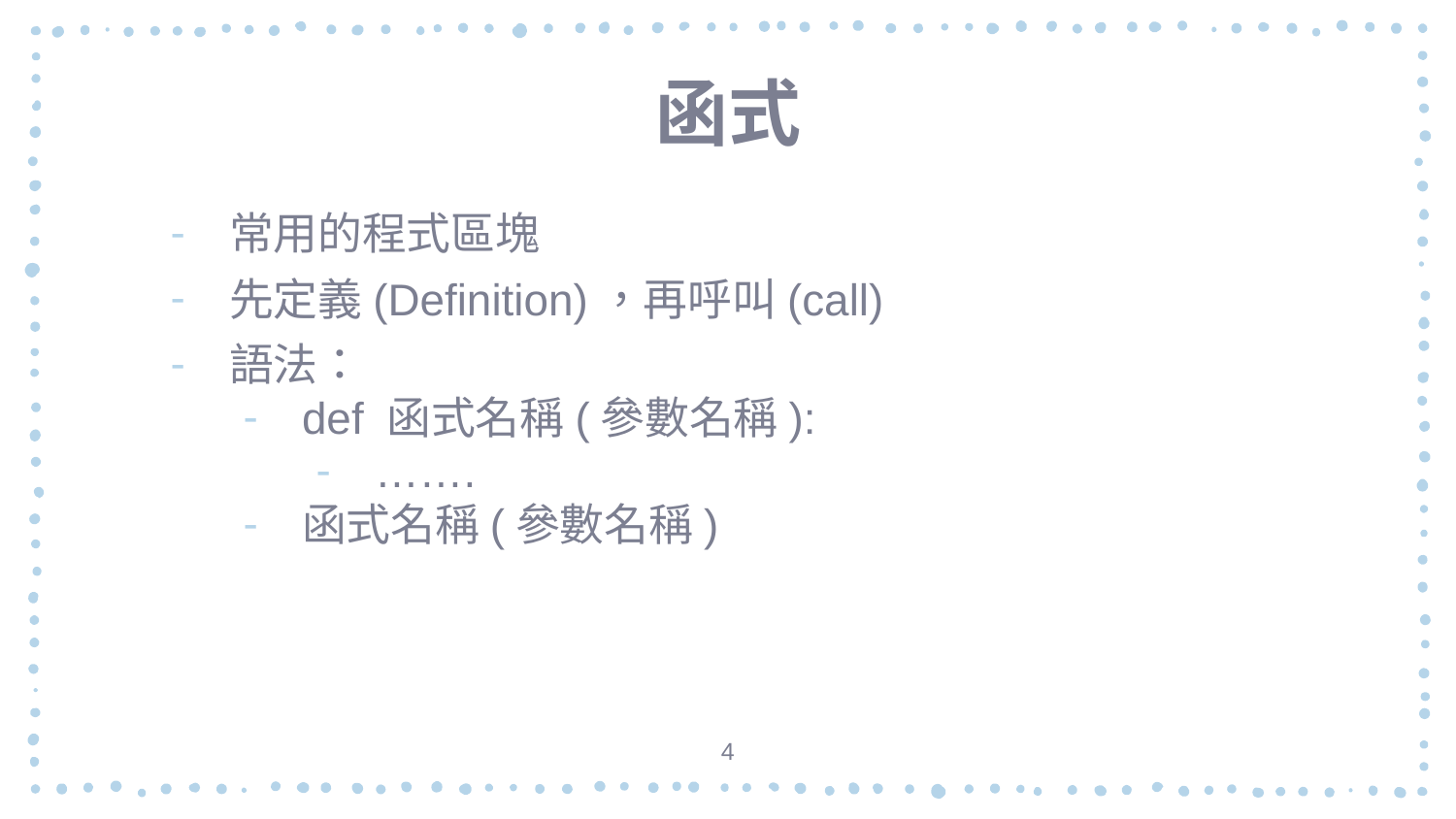

# 函式
常用的程式區塊
先定義(Definition)，再呼叫(call)
語法：
def 函式名稱(參數名稱):
…….
函式名稱(參數名稱)
4